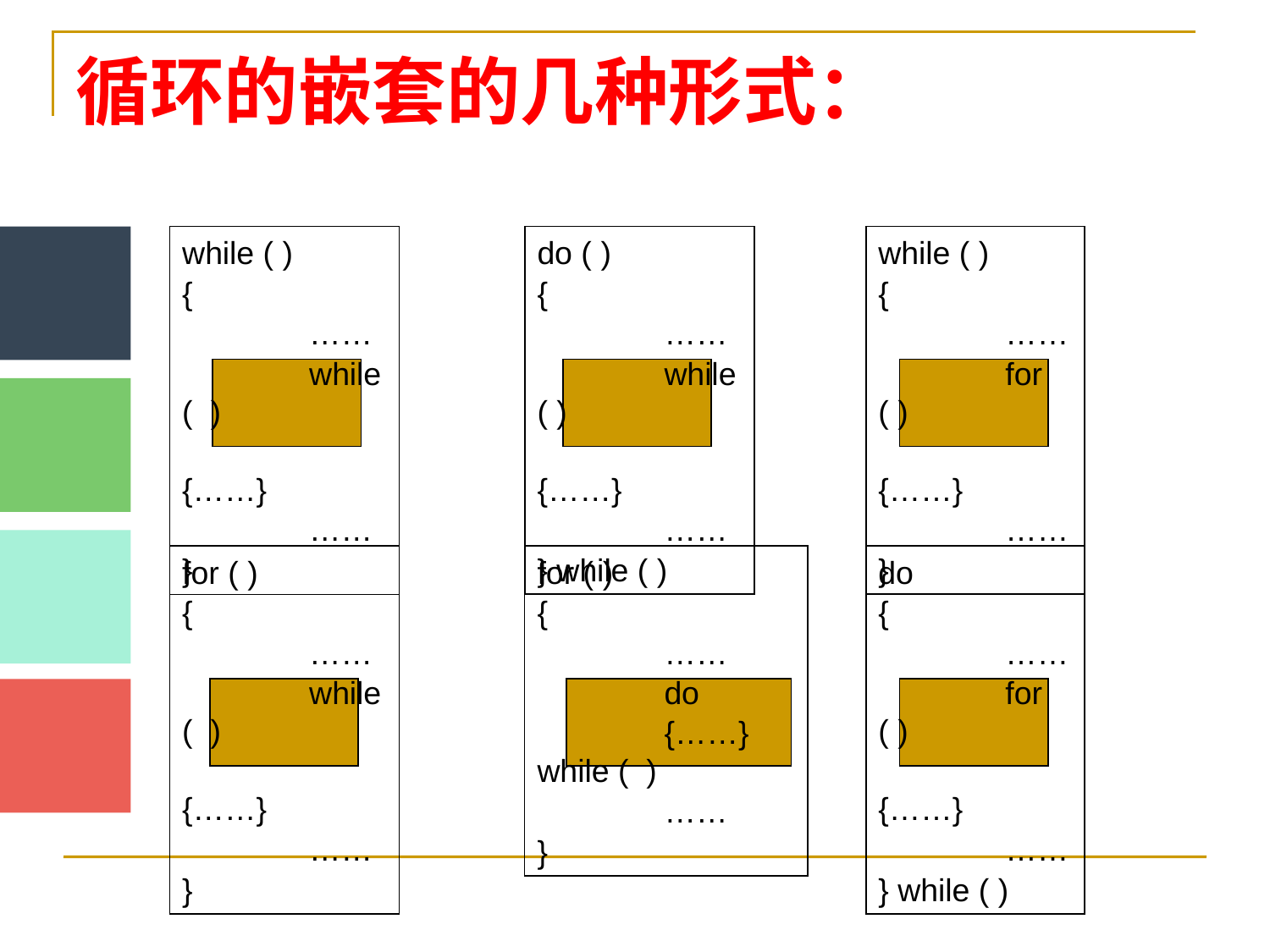

# 循环的嵌套的几种形式：

while ( )
{
	……
	while (  )
	{……}
	……
}
do ( )
{
	……
	while ( )
	{……}
	……
} while ( )
while ( )
{
	……
	for ( )
	{……}
	……
}

for ( )
{
	……
	while (  )
	{……}
	……
}
for ( )
{
	……
	do
	{……} while (  )
	……
}
do
{
	……
	for ( )
	{……}
	……
} while ( )